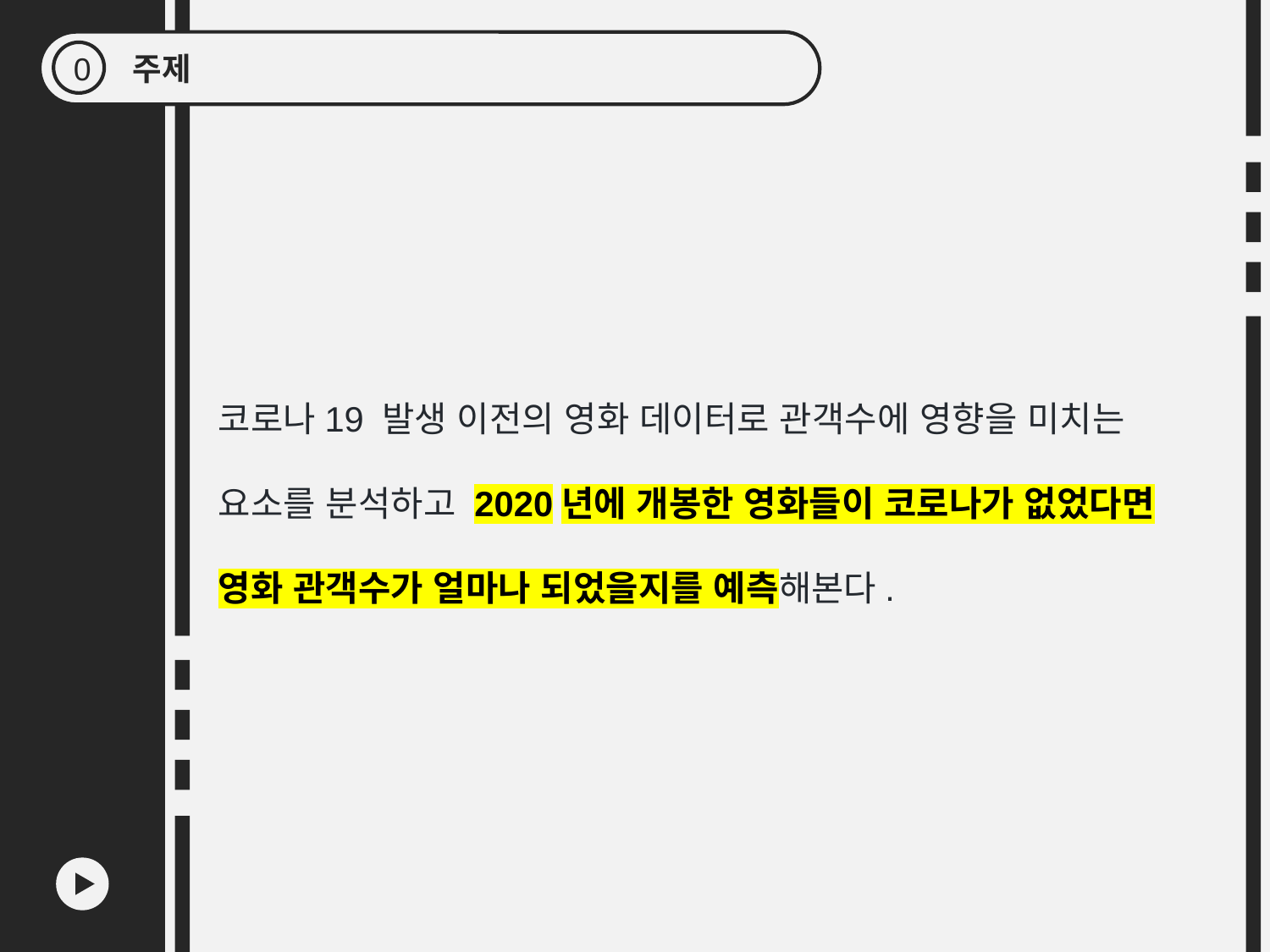

주제
0
코로나19 발생 이전의 영화 데이터로 관객수에 영향을 미치는 요소를 분석하고 2020년에 개봉한 영화들이 코로나가 없었다면 영화 관객수가 얼마나 되었을지를 예측해본다.